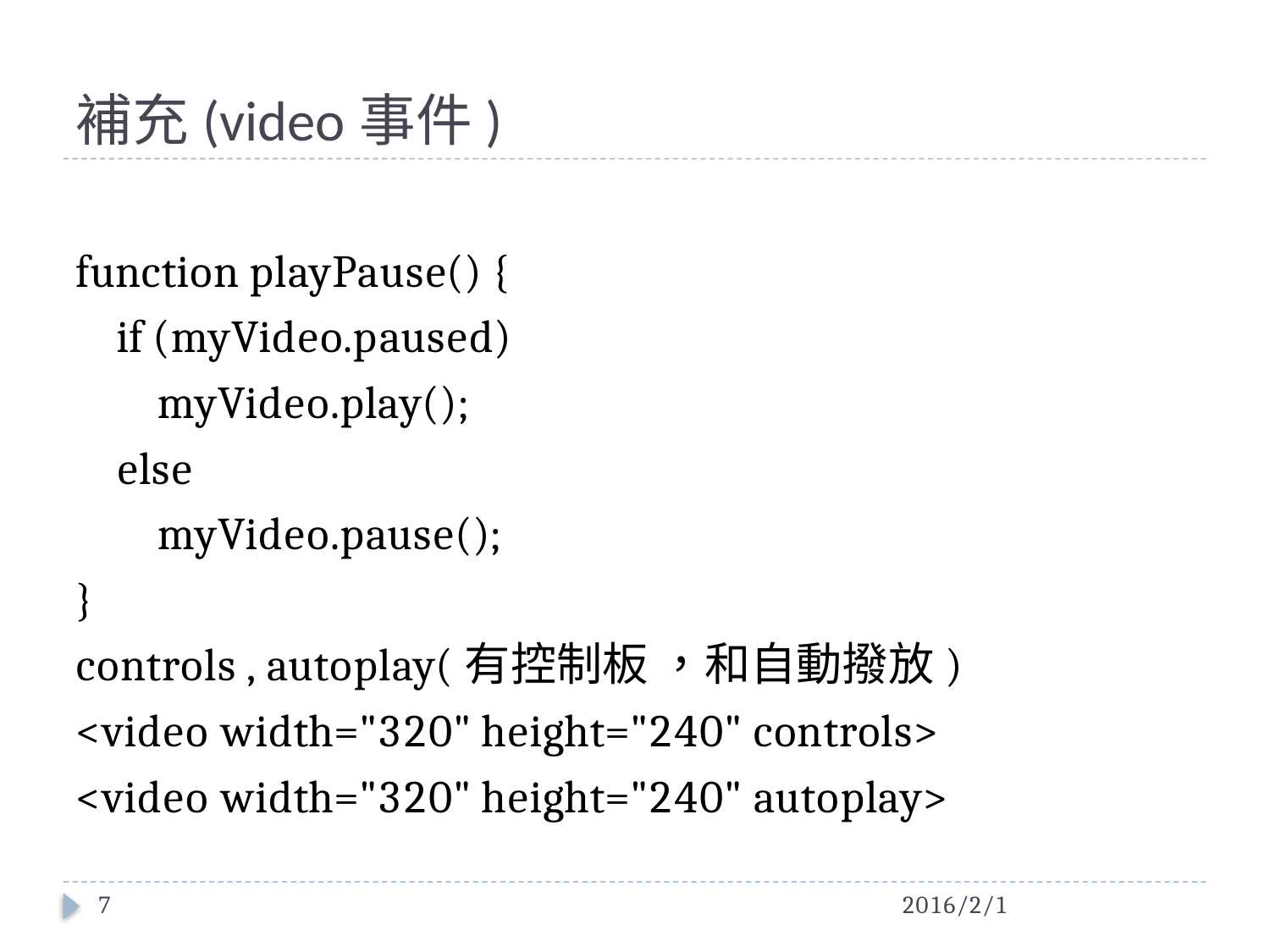

# 補充(video事件)

function playPause() {
    if (myVideo.paused)
        myVideo.play();
    else
        myVideo.pause();
}
controls , autoplay(有控制板 ，和自動撥放)
<video width="320" height="240" controls>
<video width="320" height="240" autoplay>
7
2016/2/1